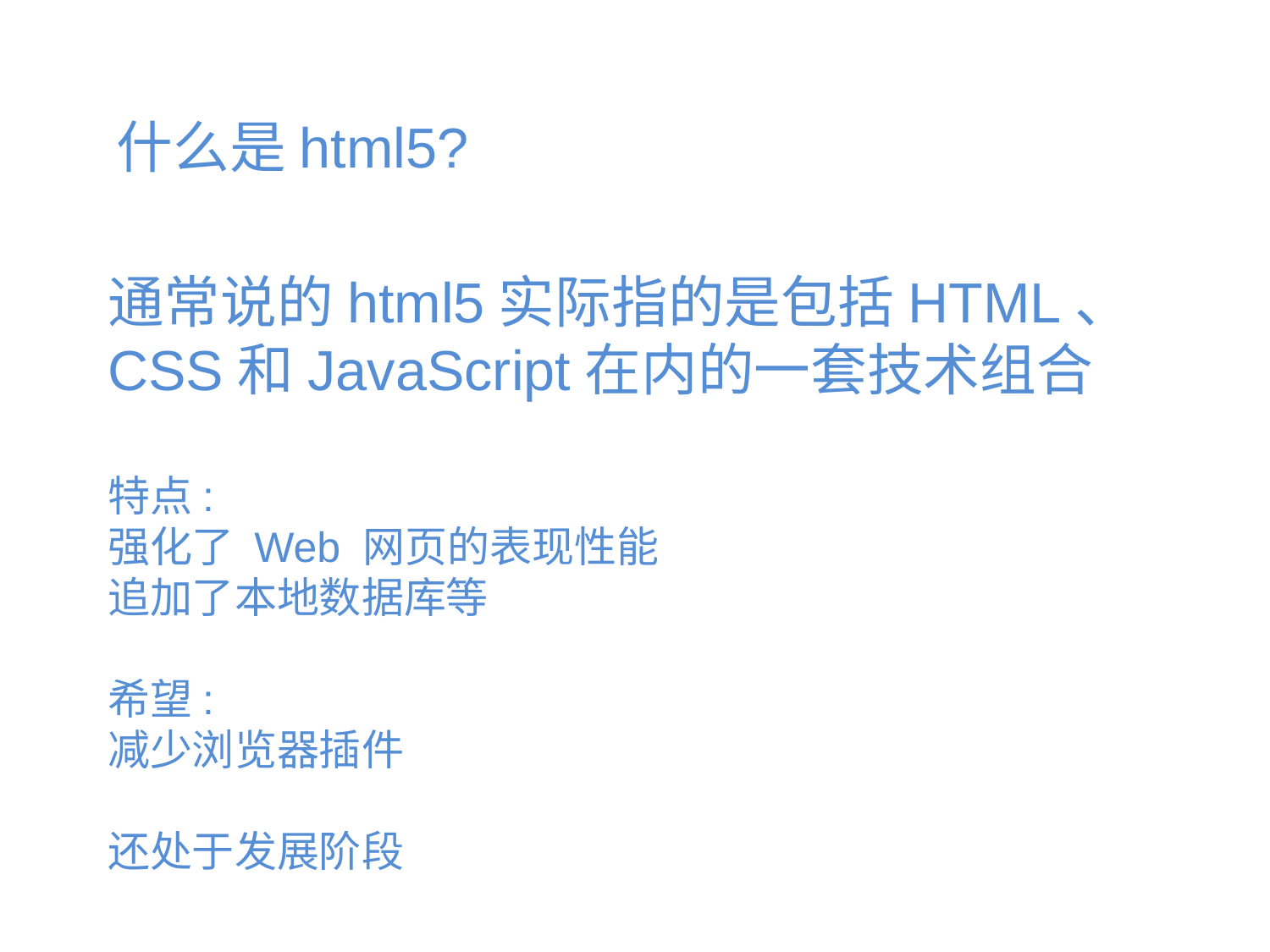

什么是html5?
# 通常说的html5实际指的是包括HTML、 CSS和JavaScript在内的一套技术组合 特点: 强化了 Web 网页的表现性能 追加了本地数据库等 希望: 减少浏览器插件 还处于发展阶段